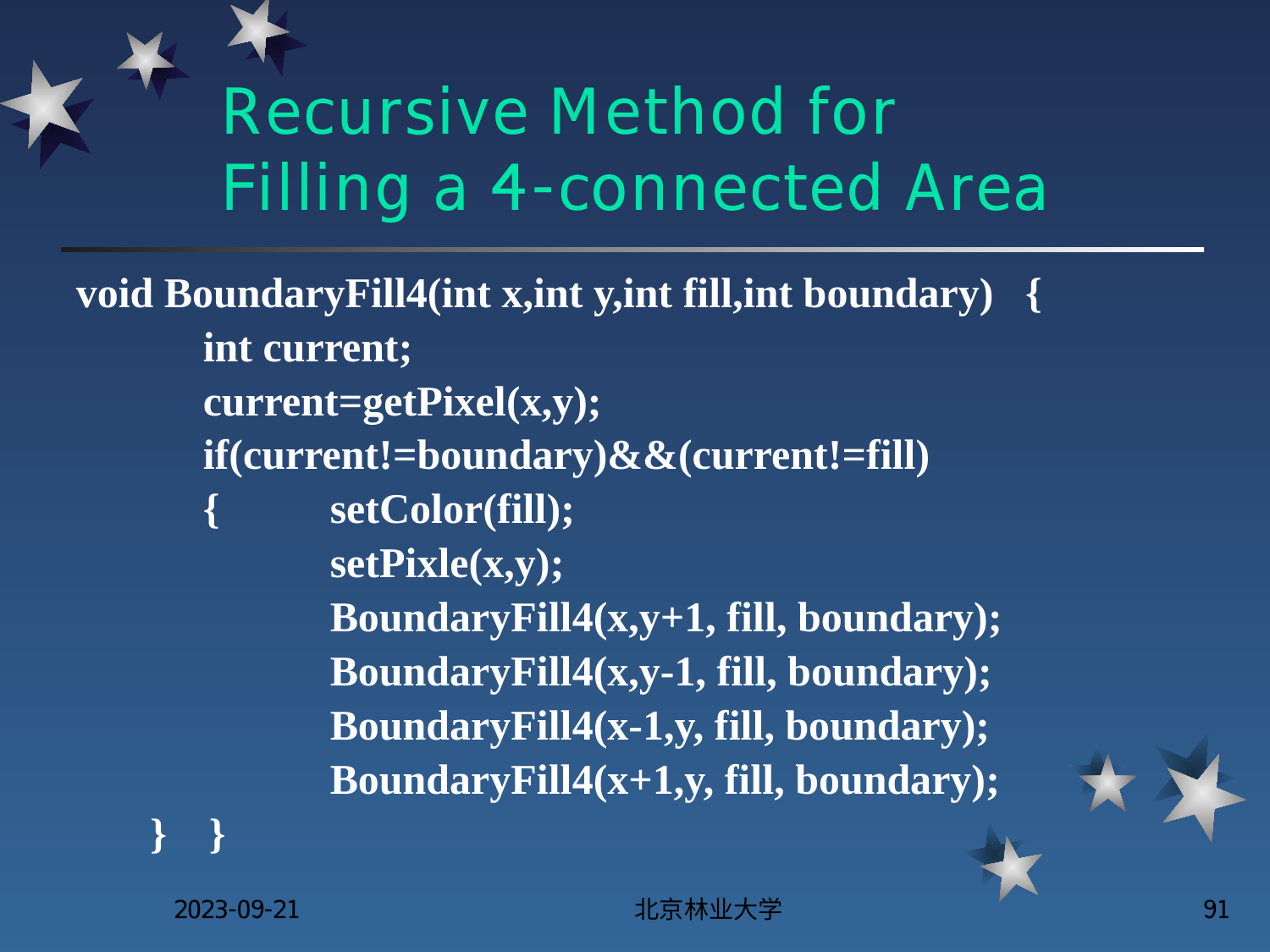

# Recursive Method for Filling a 4-connected Area
void BoundaryFill4(int x,int y,int fill,int boundary)   {
            int current;
            current=getPixel(x,y);
            if(current!=boundary)&&(current!=fill)
	{	setColor(fill);
                        setPixle(x,y);
		BoundaryFill4(x,y+1, fill, boundary);
		BoundaryFill4(x,y-1, fill, boundary);
		BoundaryFill4(x-1,y, fill, boundary);
		BoundaryFill4(x+1,y, fill, boundary);
       }    }
2023-09-21
北京林业大学
91